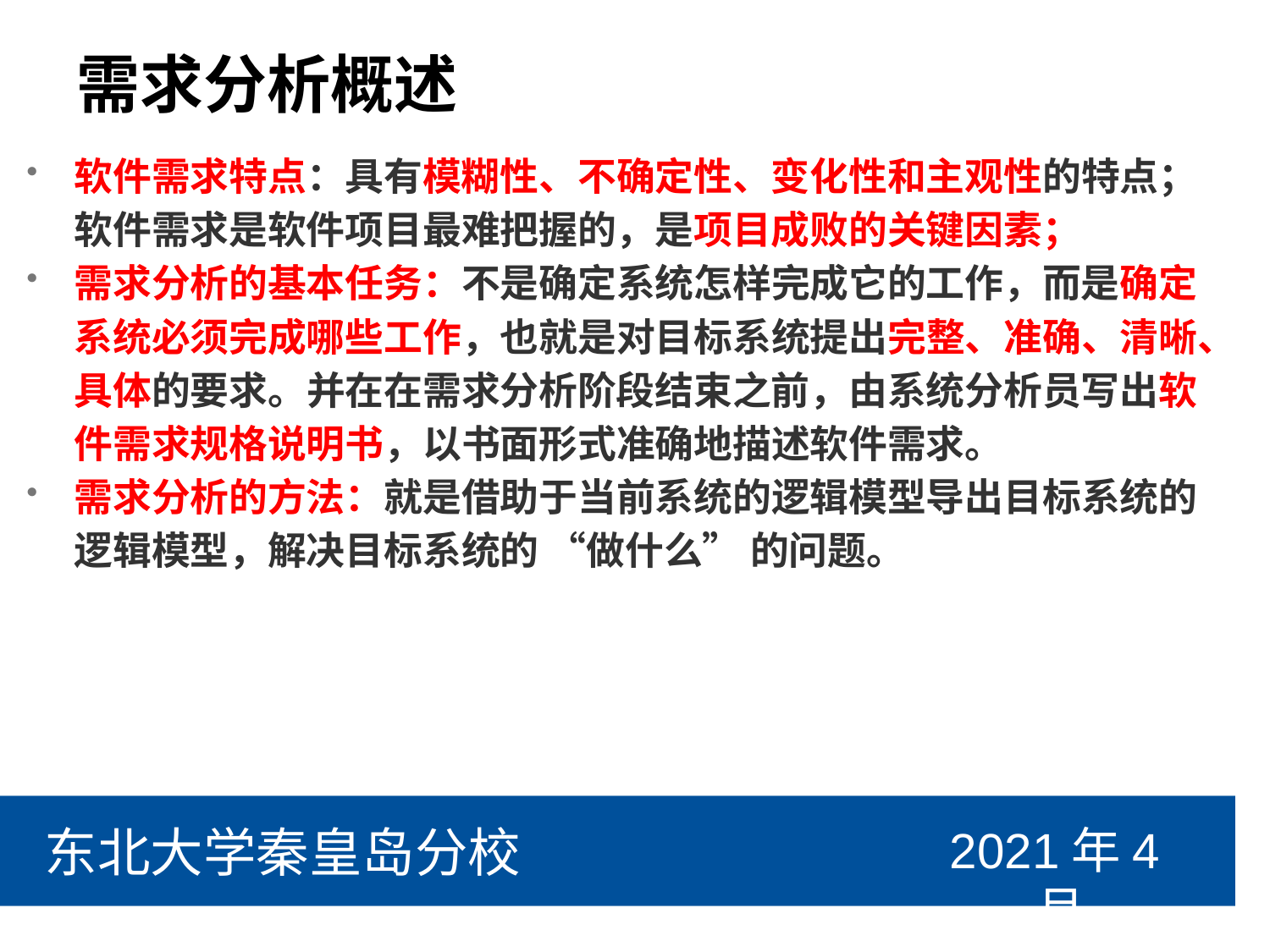

# 需求分析概述
软件需求特点：具有模糊性、不确定性、变化性和主观性的特点；软件需求是软件项目最难把握的，是项目成败的关键因素；
需求分析的基本任务：不是确定系统怎样完成它的工作，而是确定系统必须完成哪些工作，也就是对目标系统提出完整、准确、清晰、具体的要求。并在在需求分析阶段结束之前，由系统分析员写出软件需求规格说明书，以书面形式准确地描述软件需求。
需求分析的方法：就是借助于当前系统的逻辑模型导出目标系统的逻辑模型，解决目标系统的 “做什么” 的问题。